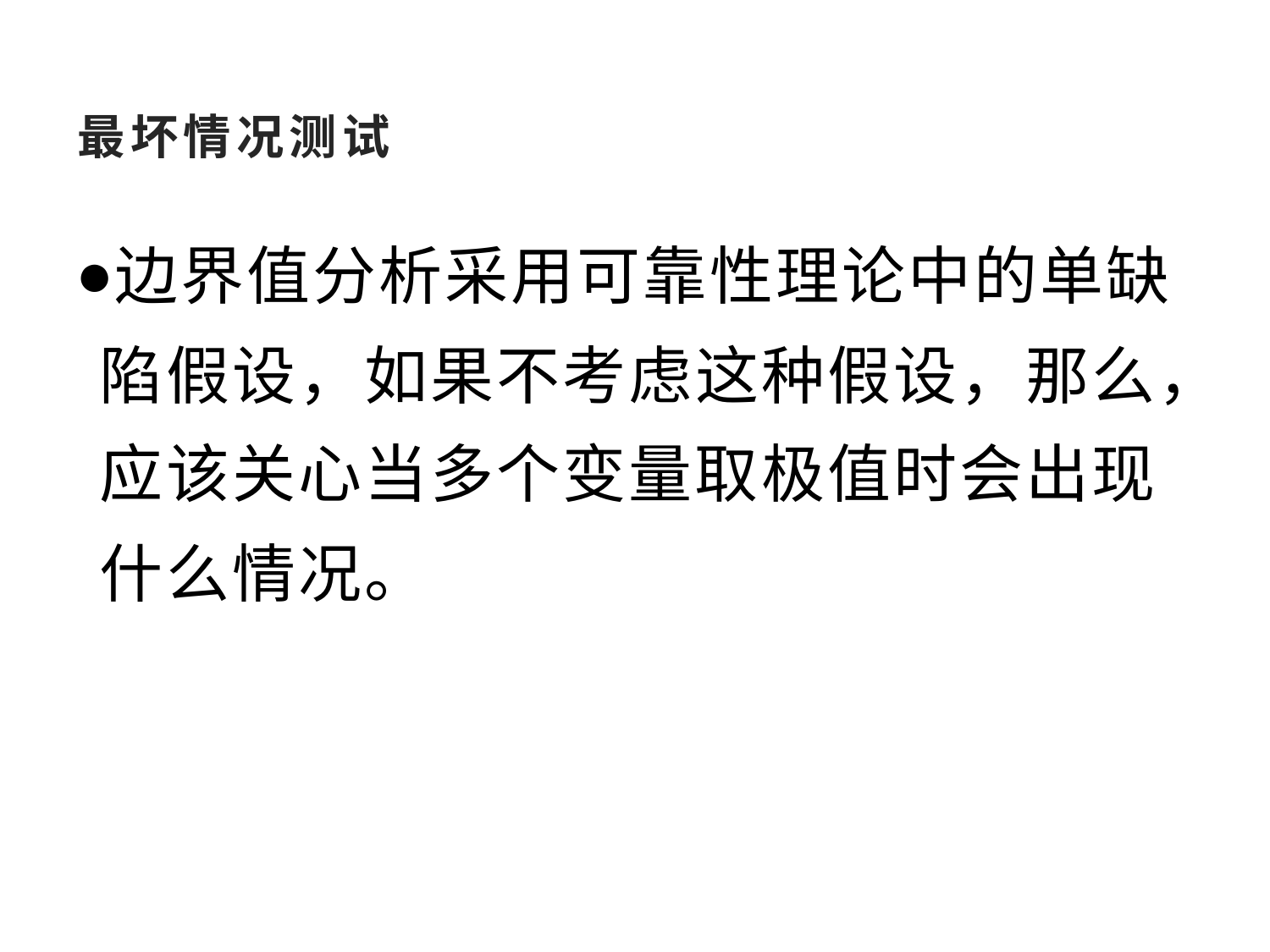

# 最坏情况测试
边界值分析采用可靠性理论中的单缺陷假设，如果不考虑这种假设，那么，应该关心当多个变量取极值时会出现什么情况。